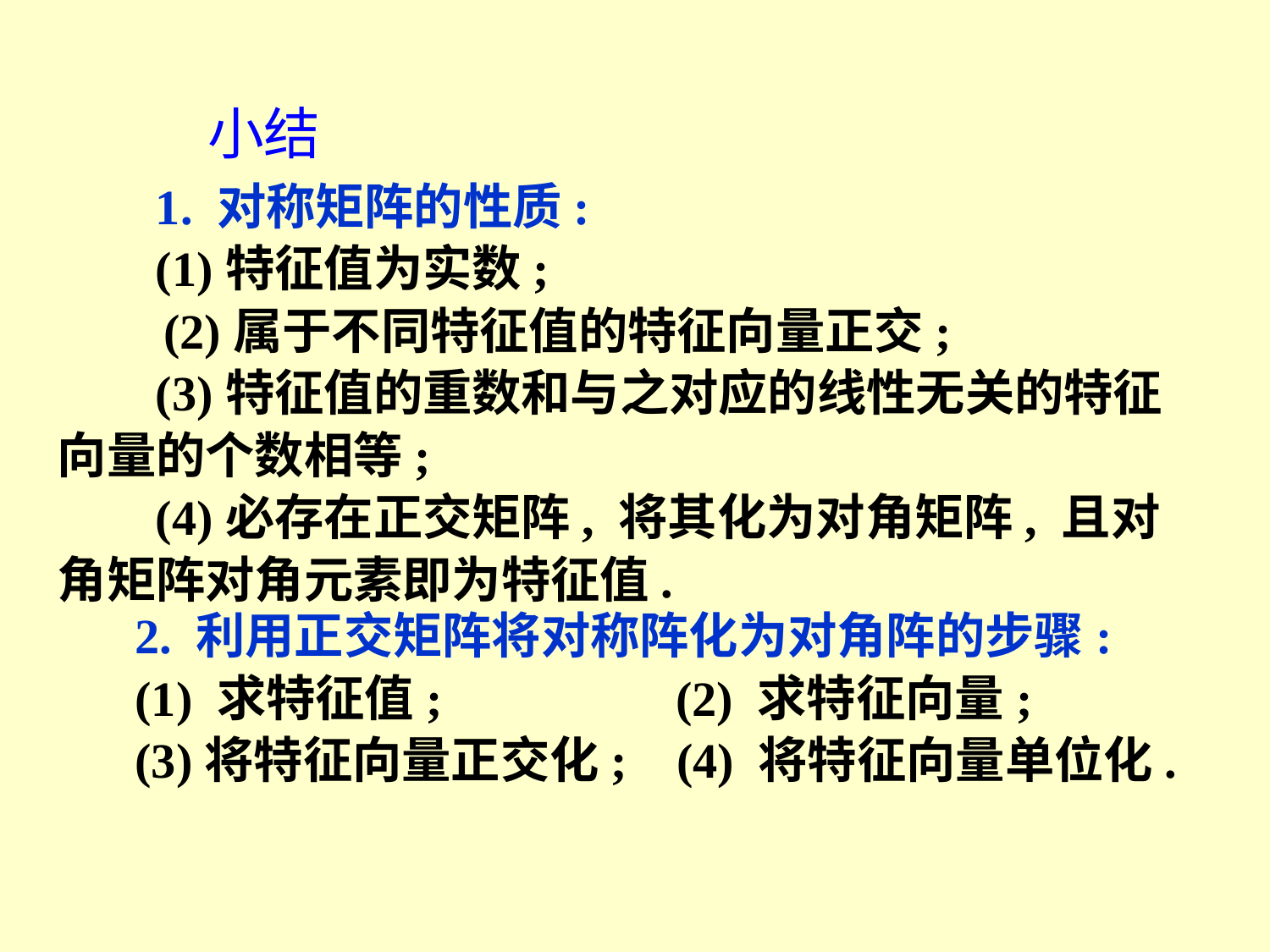

小结
        1. 对称矩阵的性质:
        (1)特征值为实数;
　    (2)属于不同特征值的特征向量正交;
        (3)特征值的重数和与之对应的线性无关的特征向量的个数相等;
        (4)必存在正交矩阵, 将其化为对角矩阵, 且对角矩阵对角元素即为特征值.
2. 利用正交矩阵将对称阵化为对角阵的步骤:
(1) 求特征值;                   (2) 求特征向量;
(3)将特征向量正交化;    (4) 将特征向量单位化.